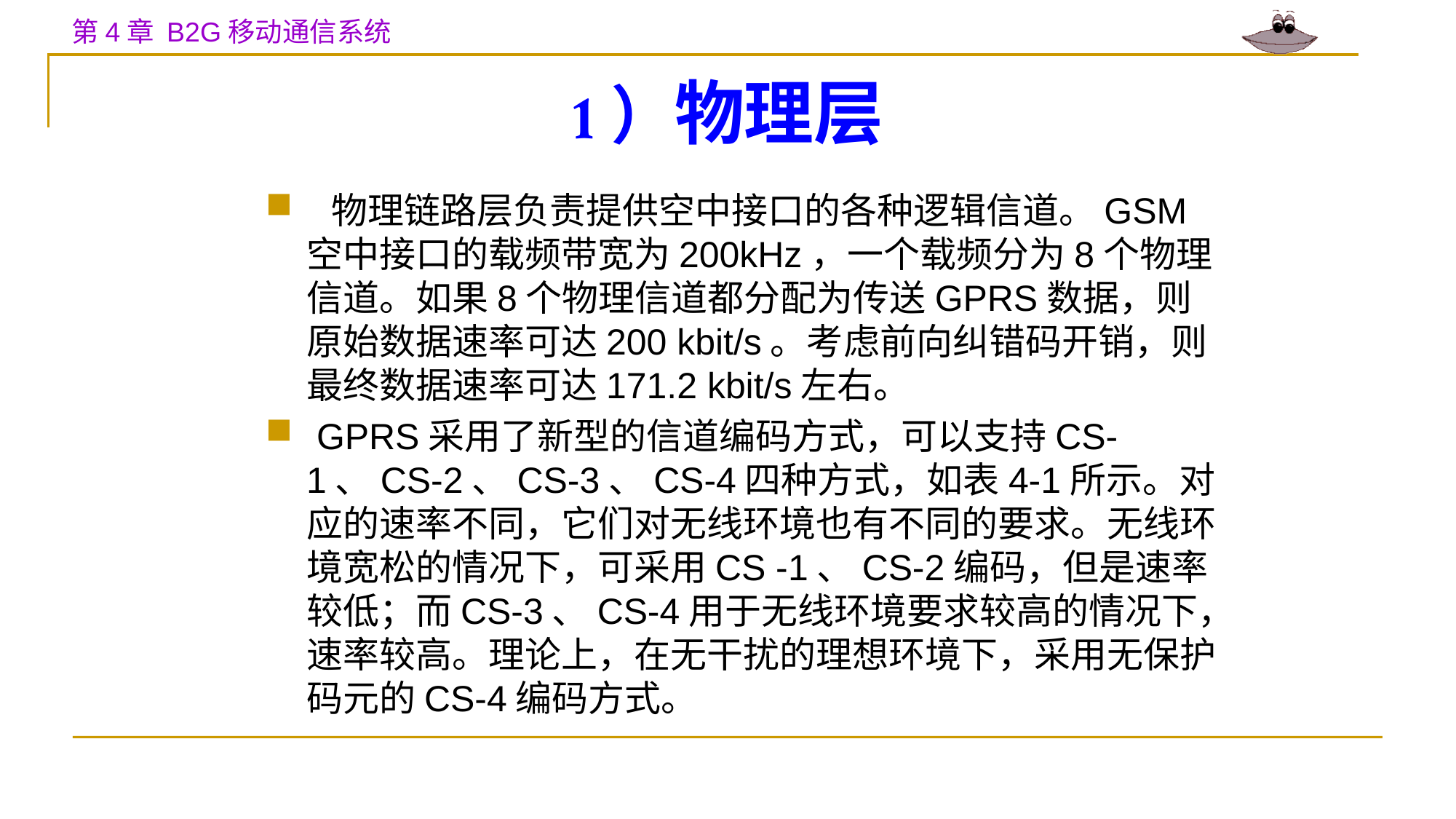

# 1）物理层
  物理链路层负责提供空中接口的各种逻辑信道。GSM空中接口的载频带宽为200kHz，一个载频分为8个物理信道。如果8个物理信道都分配为传送GPRS数据，则原始数据速率可达200 kbit/s。考虑前向纠错码开销，则最终数据速率可达171.2 kbit/s左右。
 GPRS采用了新型的信道编码方式，可以支持CS-1、CS-2、CS-3、CS-4四种方式，如表4-1所示。对应的速率不同，它们对无线环境也有不同的要求。无线环境宽松的情况下，可采用CS -1、CS-2编码，但是速率较低；而CS-3、CS-4用于无线环境要求较高的情况下，速率较高。理论上，在无干扰的理想环境下，采用无保护码元的CS-4编码方式。